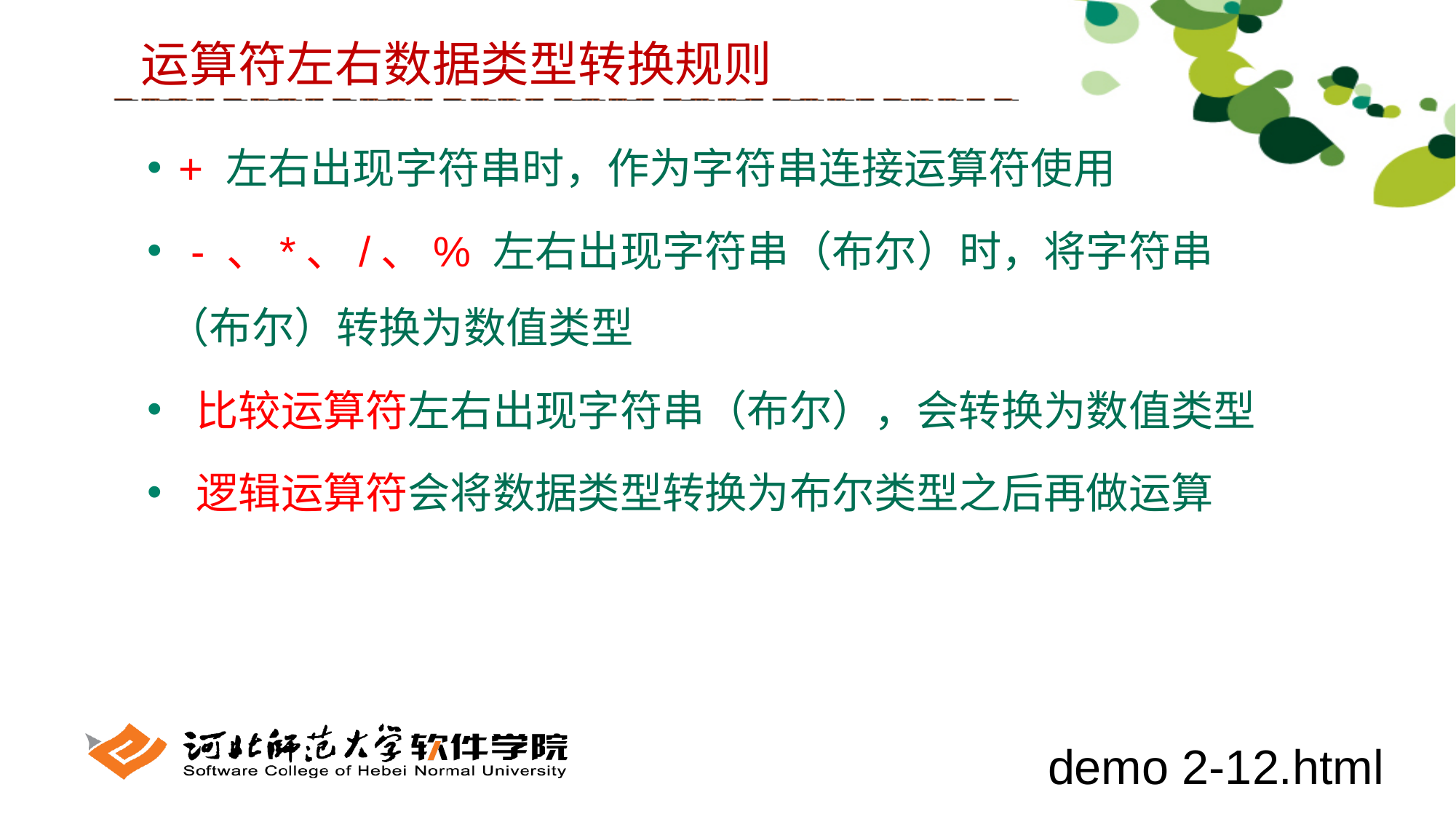

运算符左右数据类型转换规则
 + 左右出现字符串时，作为字符串连接运算符使用
  - 、*、/、% 左右出现字符串（布尔）时，将字符串（布尔）转换为数值类型
  比较运算符左右出现字符串（布尔），会转换为数值类型
  逻辑运算符会将数据类型转换为布尔类型之后再做运算

demo 2-12.html